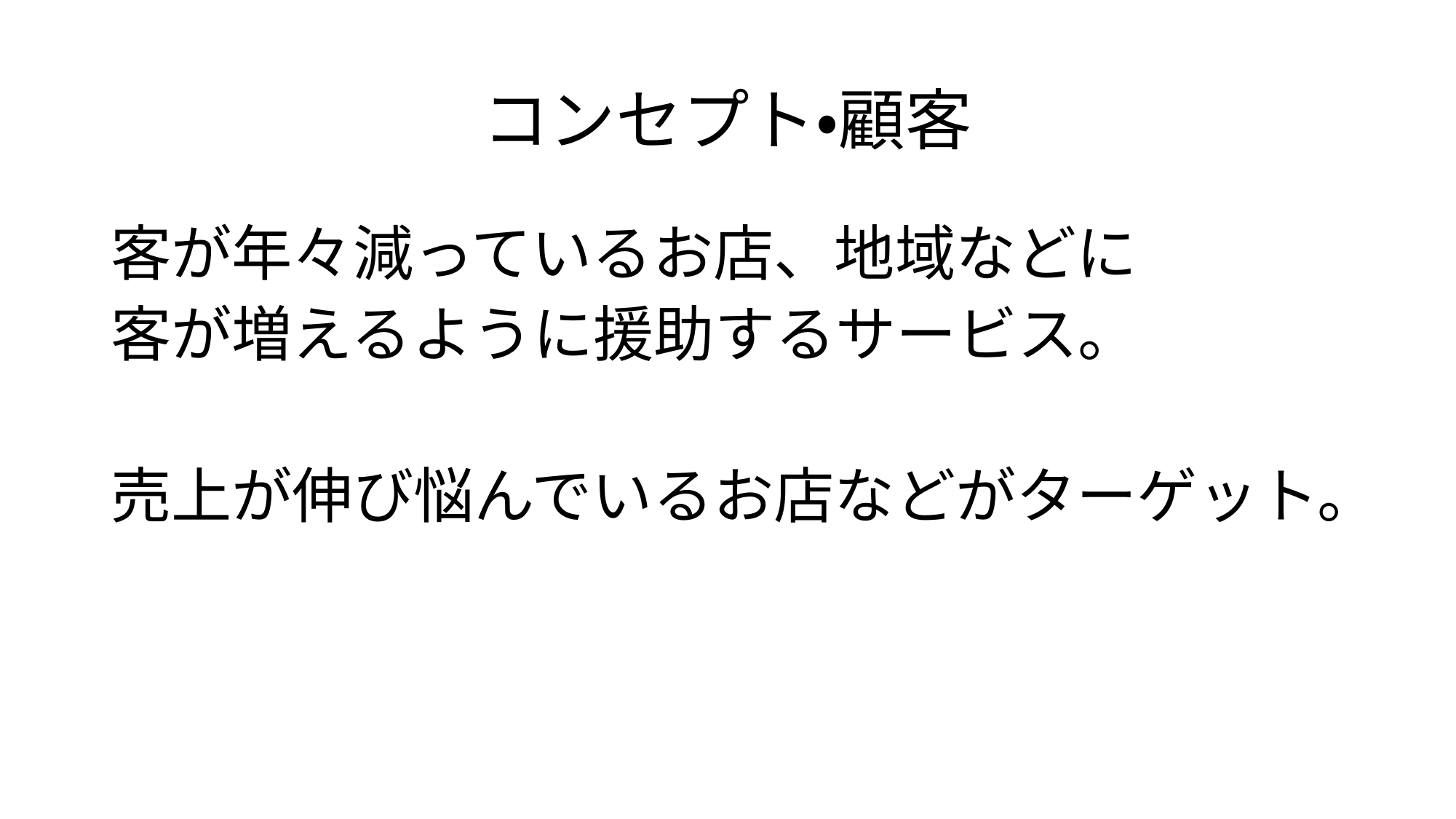

# コンセプト・顧客
客が年々減っているお店、地域などに
客が増えるように援助するサービス。

売上が伸び悩んでいるお店などがターゲット。